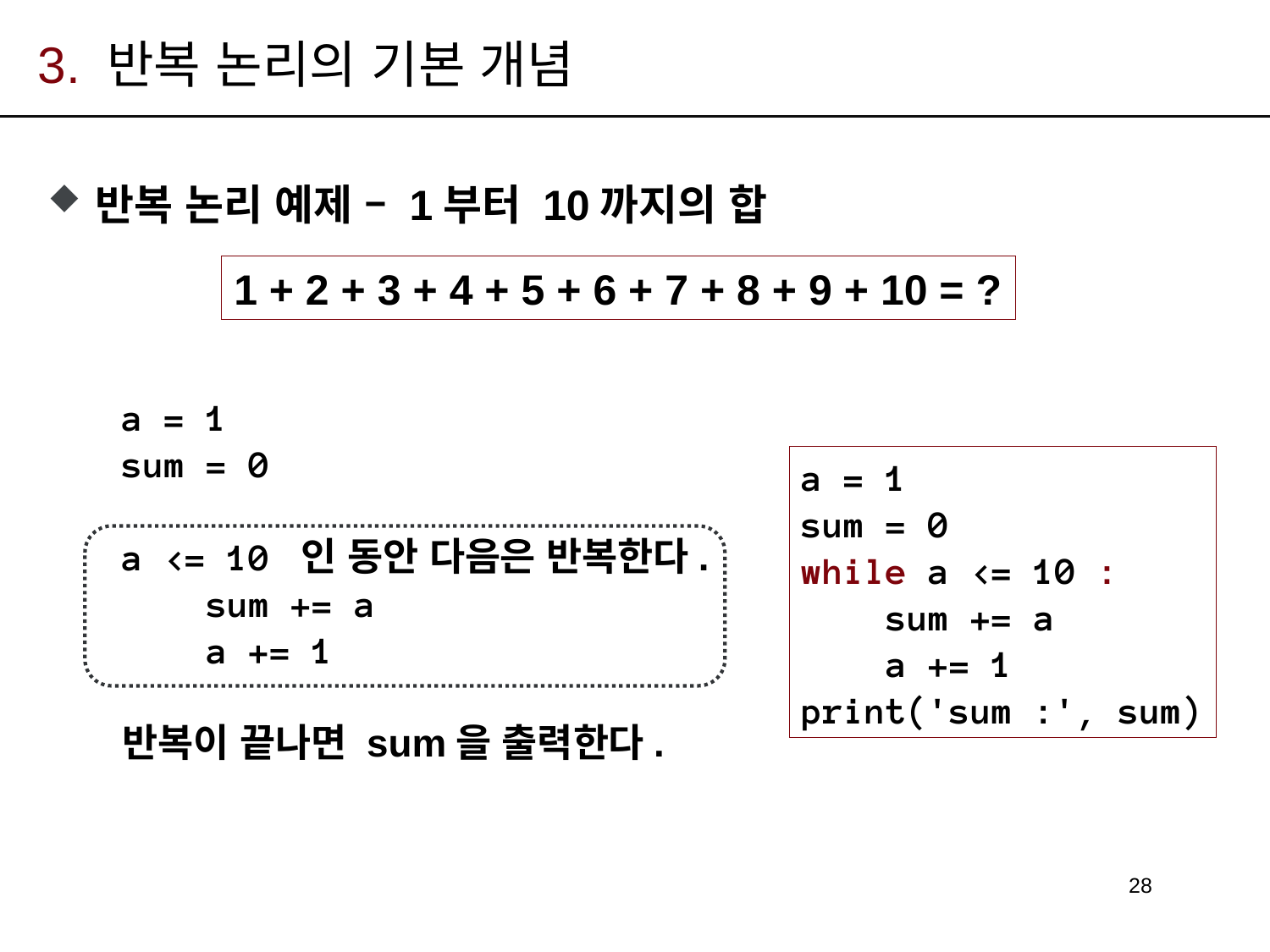

# 3. 반복 논리의 기본 개념
반복 논리 예제 – 1부터 10까지의 합

1 + 2 + 3 + 4 + 5 + 6 + 7 + 8 + 9 + 10 = ?
a = 1
sum = 0

a <= 10 인 동안 다음은 반복한다.
    sum += a
    a += 1

반복이 끝나면 sum을 출력한다.
a = 1
sum = 0
while a <= 10 :
    sum += a
    a += 1
print('sum :', sum)

28